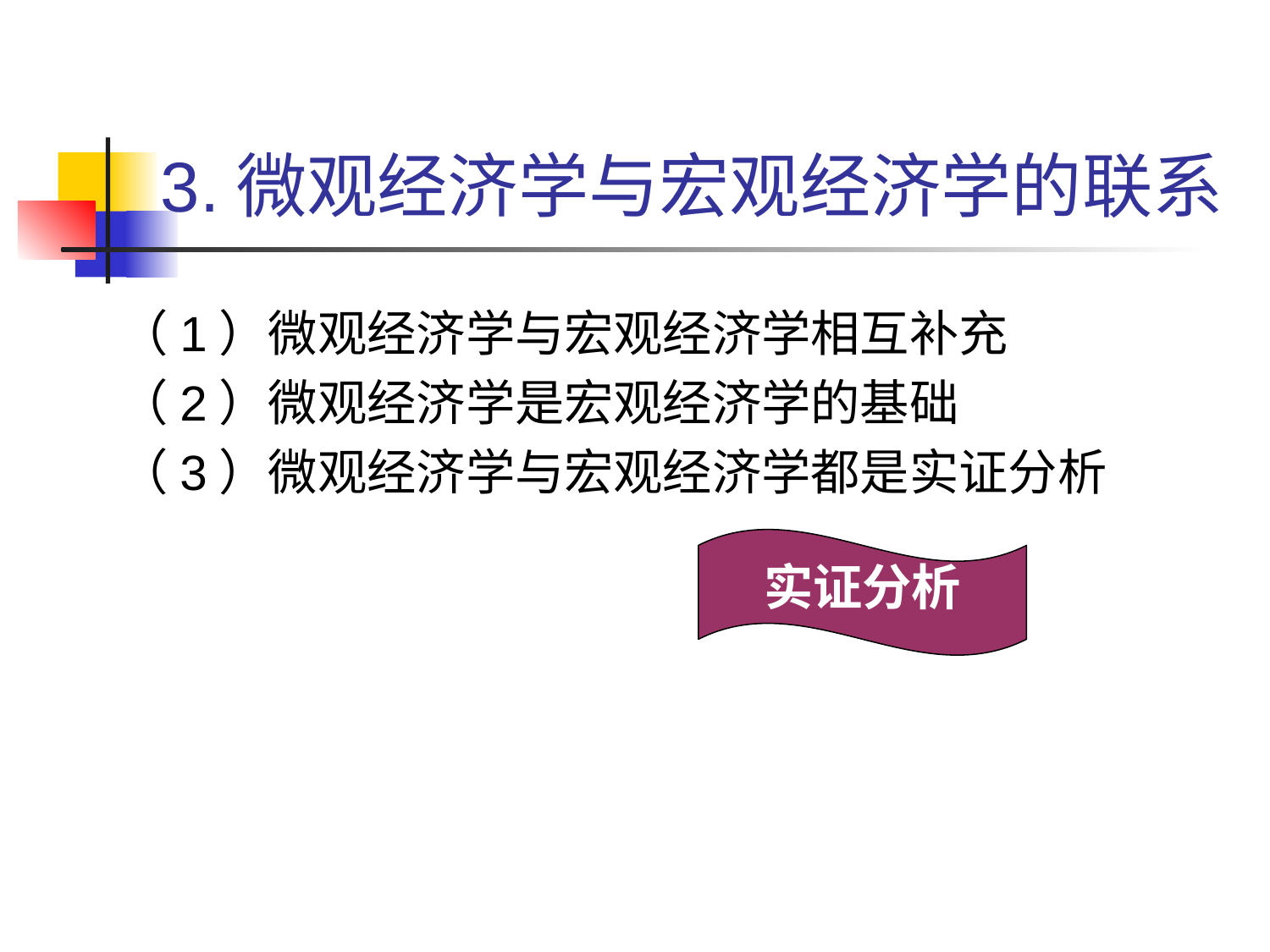

# 3.微观经济学与宏观经济学的联系
（1）微观经济学与宏观经济学相互补充
（2）微观经济学是宏观经济学的基础
（3）微观经济学与宏观经济学都是实证分析

实证分析